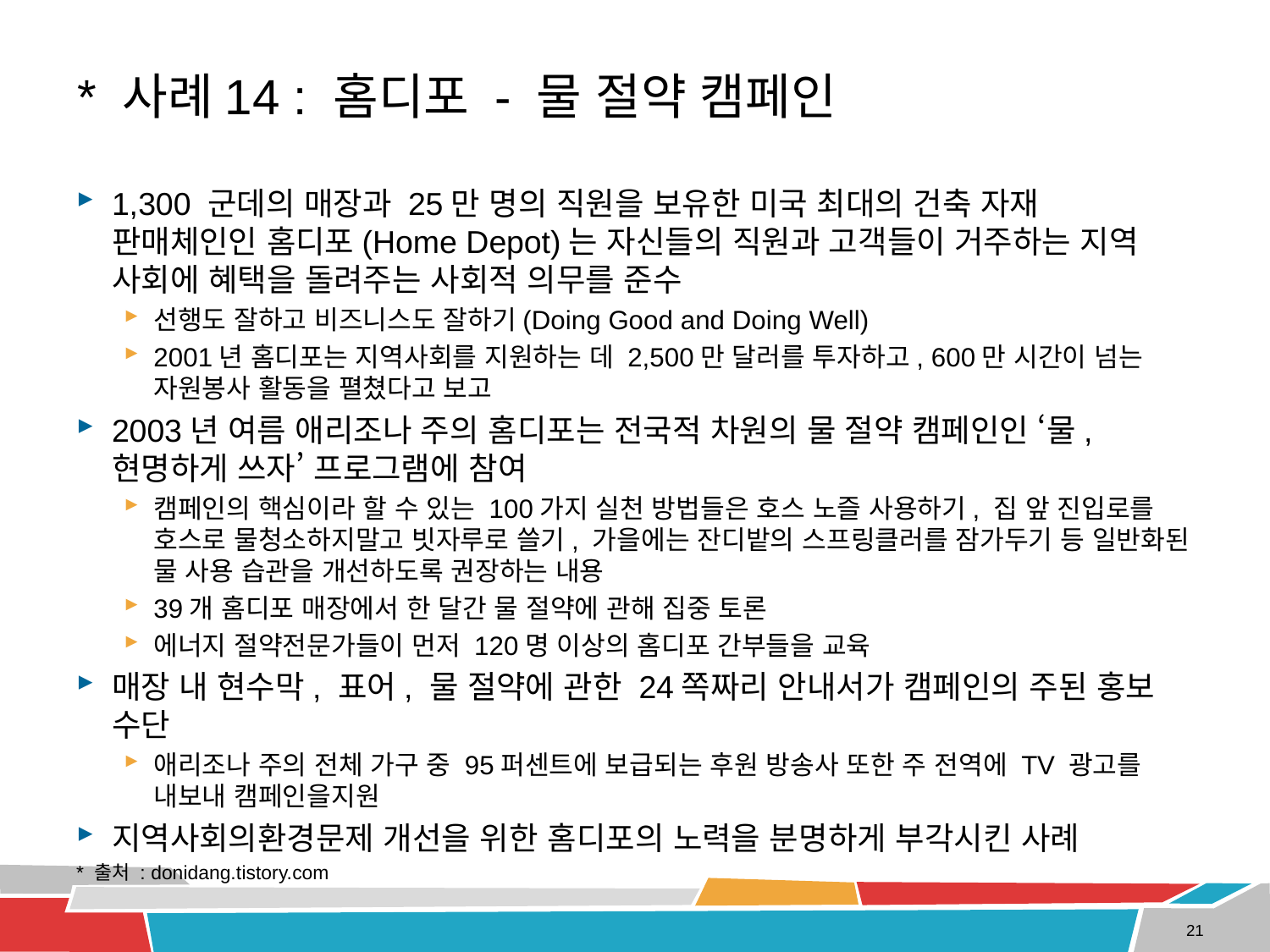

# * 사례14 : 홈디포 - 물 절약 캠페인
1,300 군데의 매장과 25만 명의 직원을 보유한 미국 최대의 건축 자재 판매체인인 홈디포(Home Depot)는 자신들의 직원과 고객들이 거주하는 지역 사회에 혜택을 돌려주는 사회적 의무를 준수
선행도 잘하고 비즈니스도 잘하기(Doing Good and Doing Well)
2001년 홈디포는 지역사회를 지원하는 데 2,500만 달러를 투자하고, 600만 시간이 넘는 자원봉사 활동을 펼쳤다고 보고
2003년 여름 애리조나 주의 홈디포는 전국적 차원의 물 절약 캠페인인 ‘물, 현명하게 쓰자’ 프로그램에 참여
캠페인의 핵심이라 할 수 있는 100가지 실천 방법들은 호스 노즐 사용하기, 집 앞 진입로를 호스로 물청소하지말고 빗자루로 쓸기, 가을에는 잔디밭의 스프링클러를 잠가두기 등 일반화된 물 사용 습관을 개선하도록 권장하는 내용
39개 홈디포 매장에서 한 달간 물 절약에 관해 집중 토론
에너지 절약전문가들이 먼저 120명 이상의 홈디포 간부들을 교육
매장 내 현수막, 표어, 물 절약에 관한 24쪽짜리 안내서가 캠페인의 주된 홍보 수단
애리조나 주의 전체 가구 중 95퍼센트에 보급되는 후원 방송사 또한 주 전역에 TV 광고를 내보내 캠페인을지원
지역사회의환경문제 개선을 위한 홈디포의 노력을 분명하게 부각시킨 사례
* 출처 : donidang.tistory.com

21